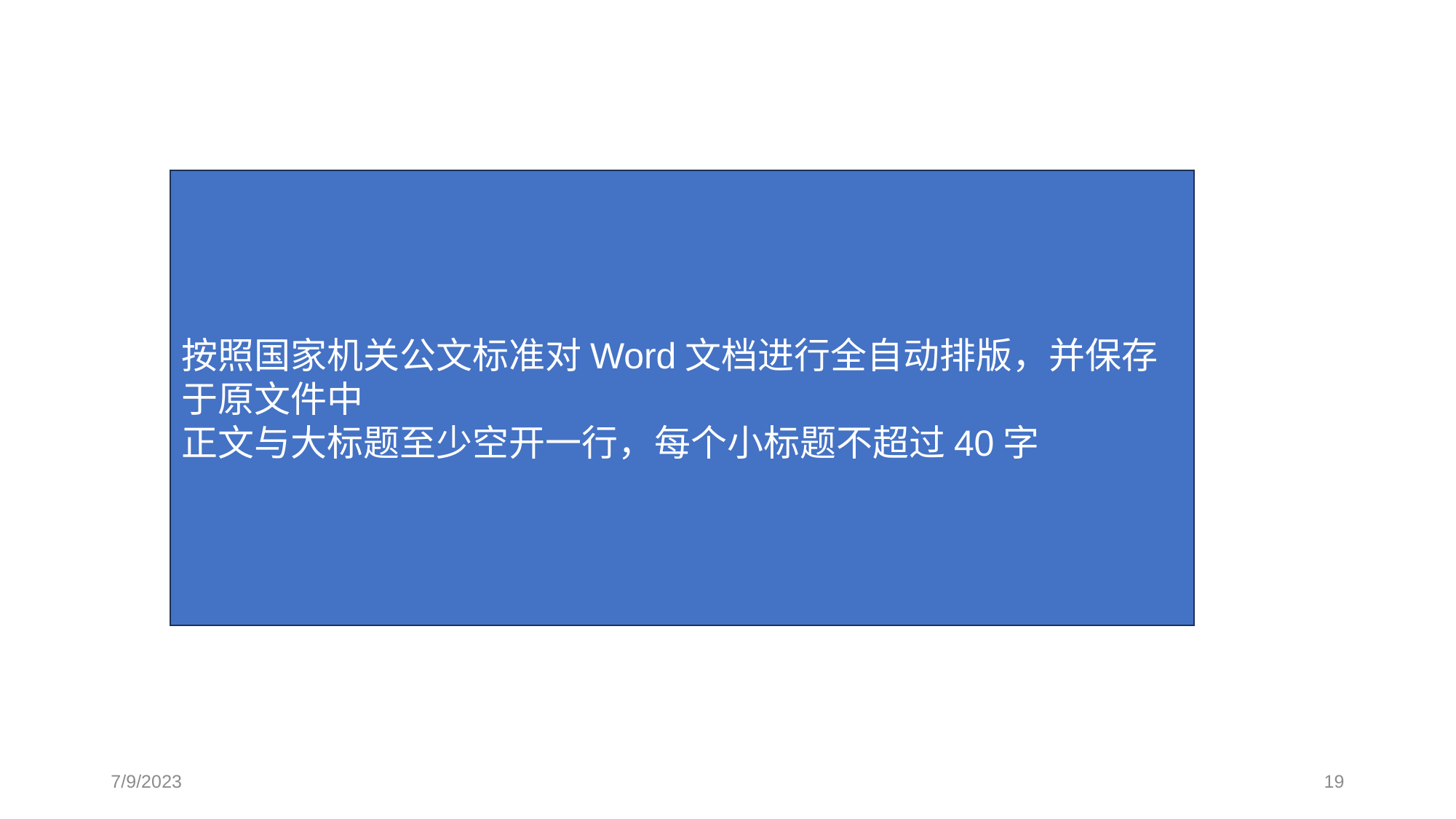

按照国家机关公文标准对Word文档进行全自动排版，并保存于原文件中
正文与大标题至少空开一行，每个小标题不超过40字
7/9/2023

19